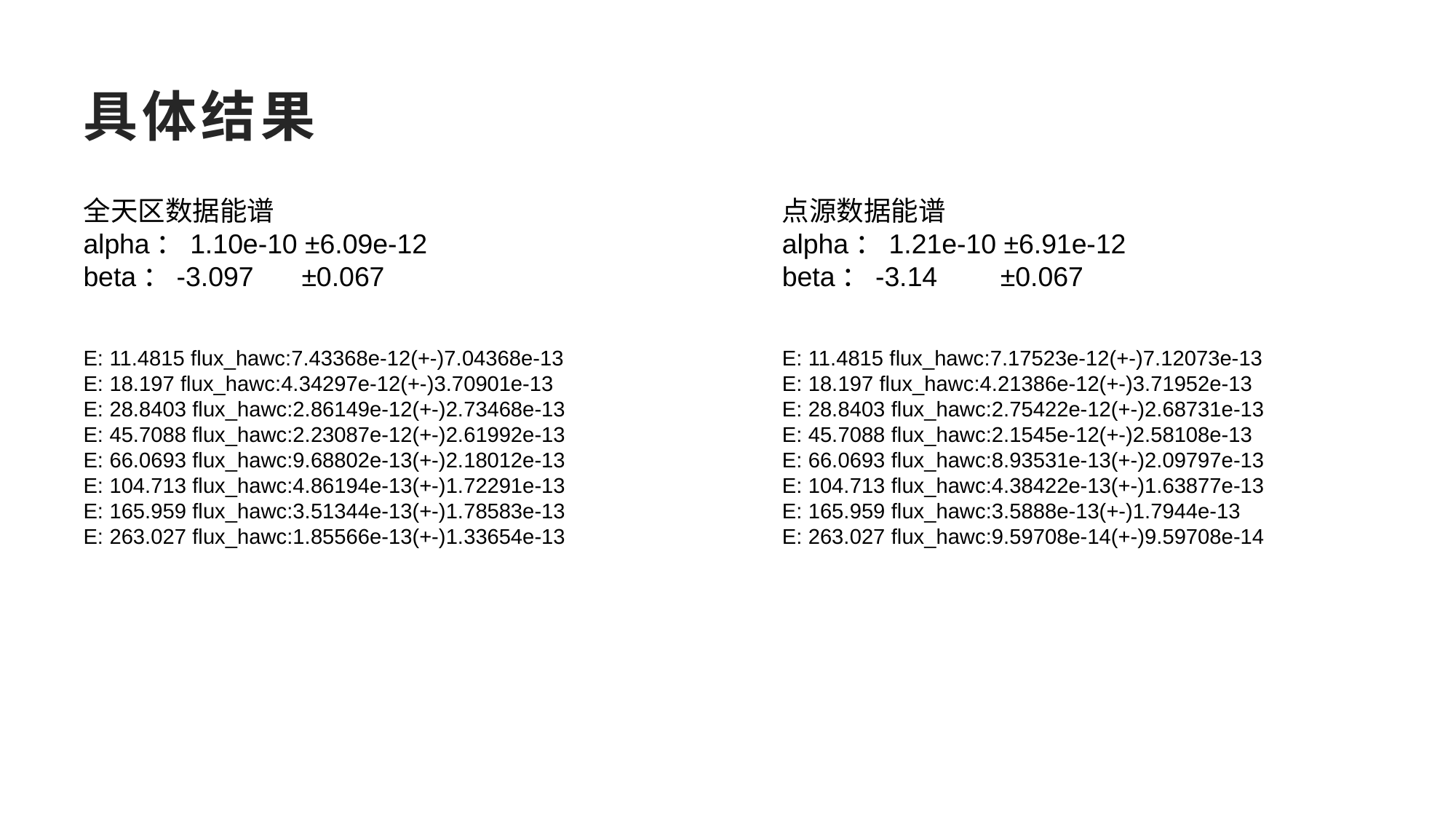

# 具体结果
全天区数据能谱
alpha：1.10e-10 ±6.09e-12
beta：-3.097	±0.067
点源数据能谱
alpha：1.21e-10 ±6.91e-12
beta：-3.14	±0.067
E: 11.4815 flux_hawc:7.43368e-12(+-)7.04368e-13
E: 18.197 flux_hawc:4.34297e-12(+-)3.70901e-13
E: 28.8403 flux_hawc:2.86149e-12(+-)2.73468e-13
E: 45.7088 flux_hawc:2.23087e-12(+-)2.61992e-13
E: 66.0693 flux_hawc:9.68802e-13(+-)2.18012e-13
E: 104.713 flux_hawc:4.86194e-13(+-)1.72291e-13
E: 165.959 flux_hawc:3.51344e-13(+-)1.78583e-13
E: 263.027 flux_hawc:1.85566e-13(+-)1.33654e-13
E: 11.4815 flux_hawc:7.17523e-12(+-)7.12073e-13
E: 18.197 flux_hawc:4.21386e-12(+-)3.71952e-13
E: 28.8403 flux_hawc:2.75422e-12(+-)2.68731e-13
E: 45.7088 flux_hawc:2.1545e-12(+-)2.58108e-13
E: 66.0693 flux_hawc:8.93531e-13(+-)2.09797e-13
E: 104.713 flux_hawc:4.38422e-13(+-)1.63877e-13
E: 165.959 flux_hawc:3.5888e-13(+-)1.7944e-13
E: 263.027 flux_hawc:9.59708e-14(+-)9.59708e-14